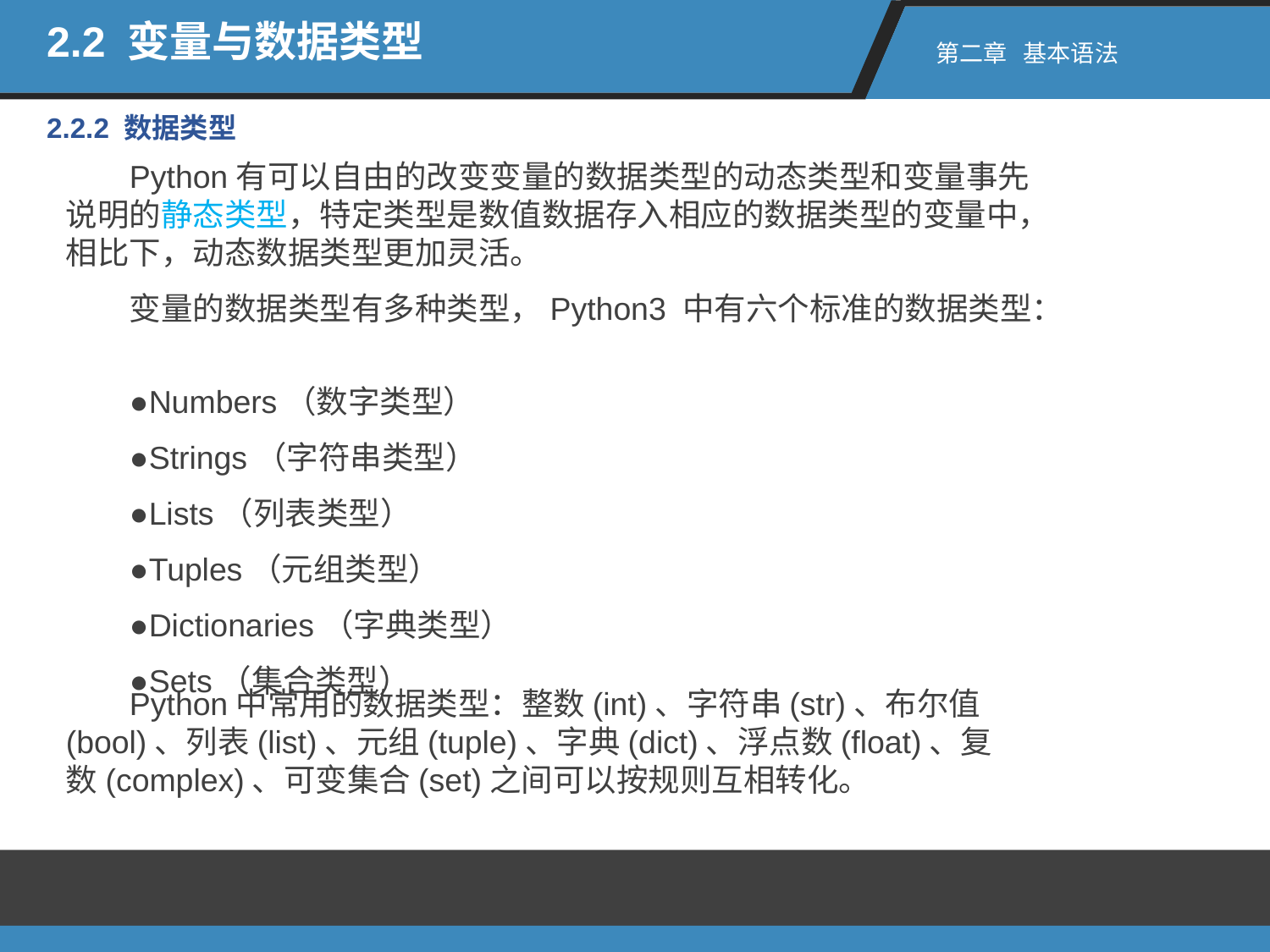

2.2 变量与数据类型
第二章   基本语法
2.2.2 数据类型
Python有可以自由的改变变量的数据类型的动态类型和变量事先说明的静态类型，特定类型是数值数据存入相应的数据类型的变量中，相比下，动态数据类型更加灵活。
变量的数据类型有多种类型，Python3 中有六个标准的数据类型：
●Numbers（数字类型）
●Strings（字符串类型）
●Lists（列表类型）
●Tuples（元组类型）
●Dictionaries（字典类型）
●Sets（集合类型）
Python中常用的数据类型：整数(int)、字符串(str)、布尔值(bool)、列表(list)、元组(tuple)、字典(dict)、浮点数(float)、复数(complex)、可变集合(set)之间可以按规则互相转化。